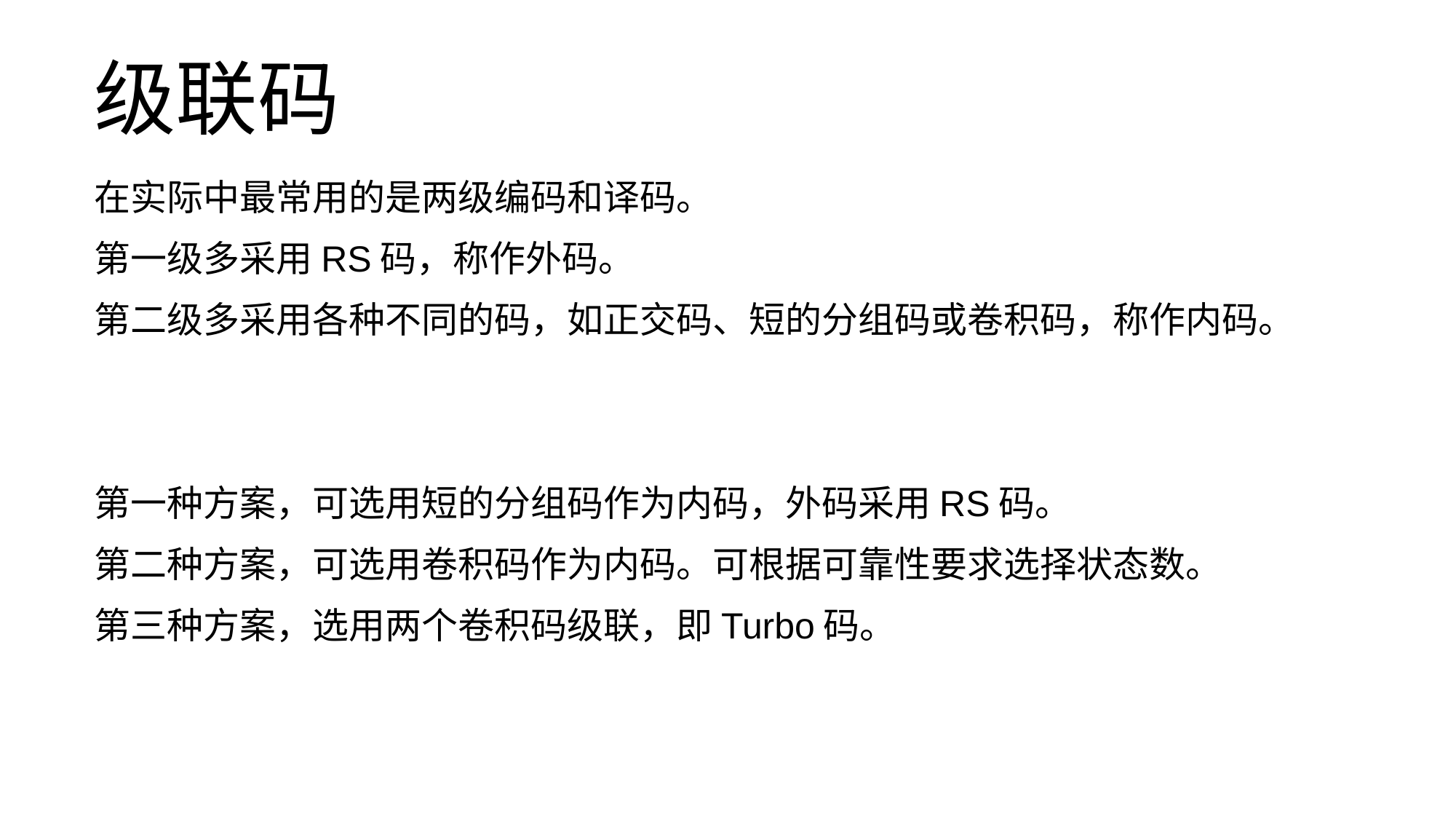

级联码
在实际中最常用的是两级编码和译码。
第一级多采用RS码，称作外码。
第二级多采用各种不同的码，如正交码、短的分组码或卷积码，称作内码。

第一种方案，可选用短的分组码作为内码，外码采用RS码。
第二种方案，可选用卷积码作为内码。可根据可靠性要求选择状态数。
第三种方案，选用两个卷积码级联，即Turbo码。